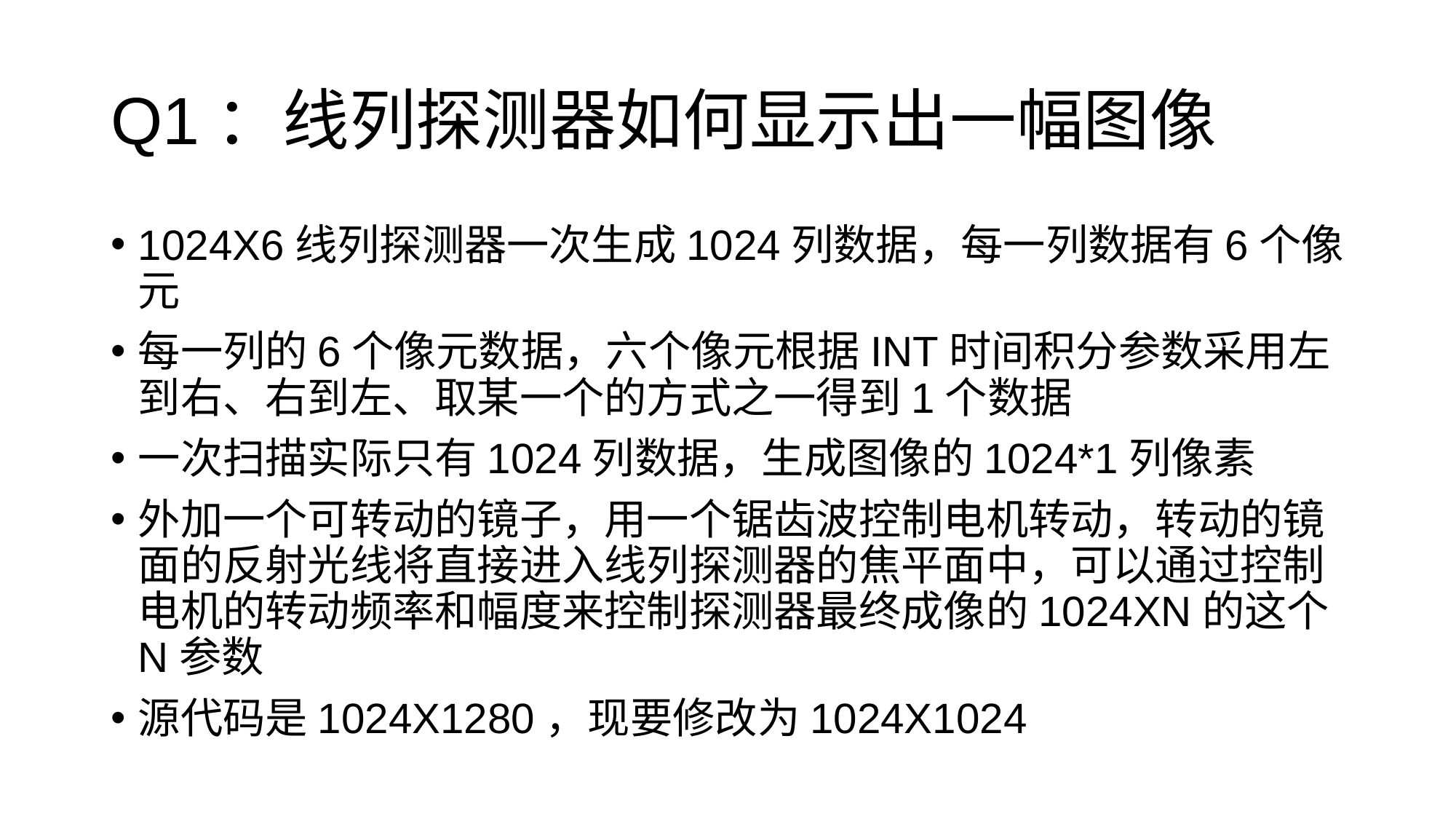

# Q1：线列探测器如何显示出一幅图像
1024X6线列探测器一次生成1024列数据，每一列数据有6个像元
每一列的6个像元数据，六个像元根据INT时间积分参数采用左到右、右到左、取某一个的方式之一得到1个数据
一次扫描实际只有1024列数据，生成图像的1024*1列像素
外加一个可转动的镜子，用一个锯齿波控制电机转动，转动的镜面的反射光线将直接进入线列探测器的焦平面中，可以通过控制电机的转动频率和幅度来控制探测器最终成像的1024XN的这个N参数
源代码是1024X1280，现要修改为1024X1024